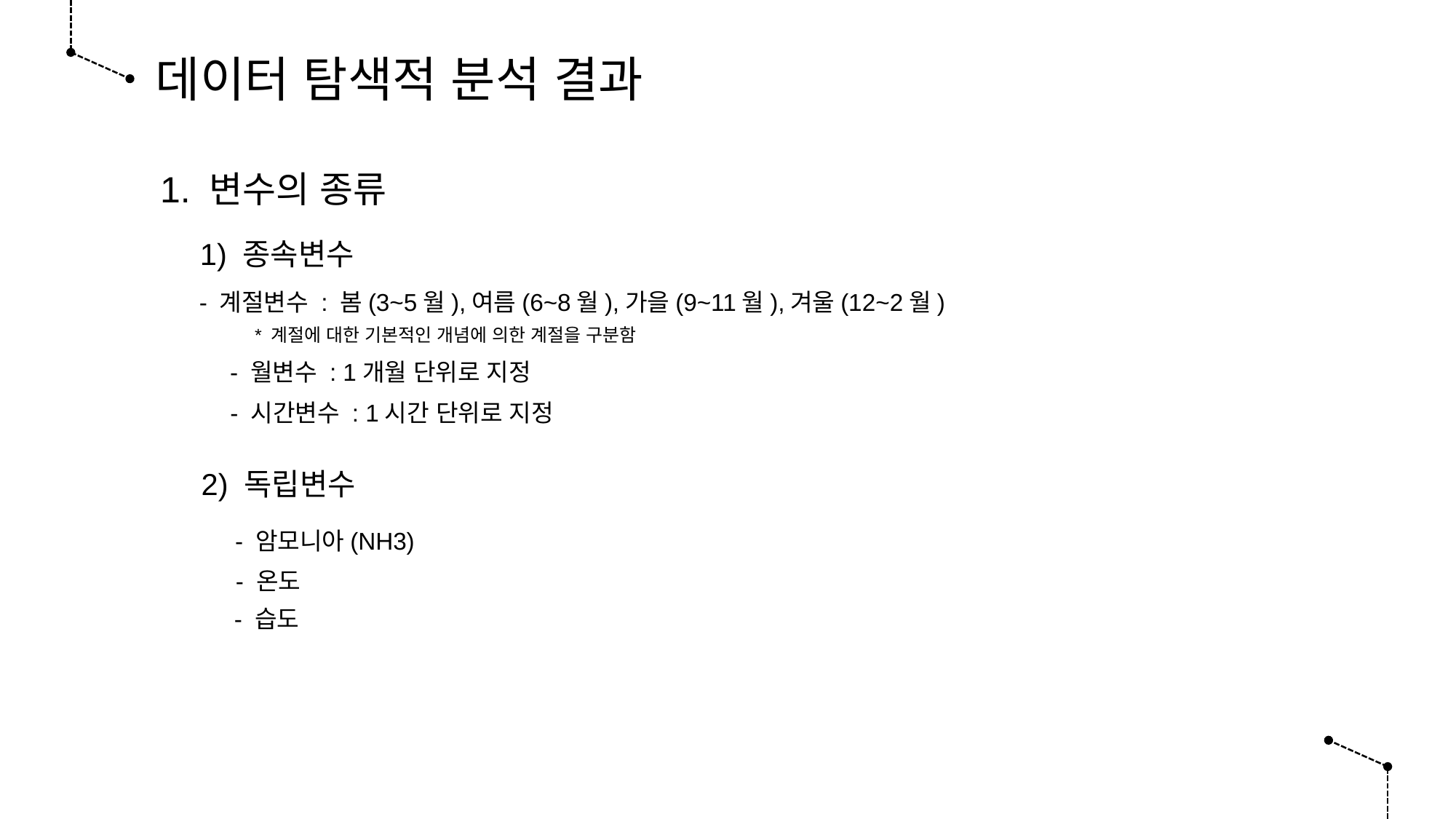

데이터 탐색적 분석 결과
1. 변수의 종류
1) 종속변수
- 계절변수 : 봄(3~5월),여름(6~8월),가을(9~11월),겨울(12~2월)
* 계절에 대한 기본적인 개념에 의한 계절을 구분함
- 월변수 : 1개월 단위로 지정
- 시간변수 : 1시간 단위로 지정
2) 독립변수
- 암모니아(NH3)
- 온도
- 습도